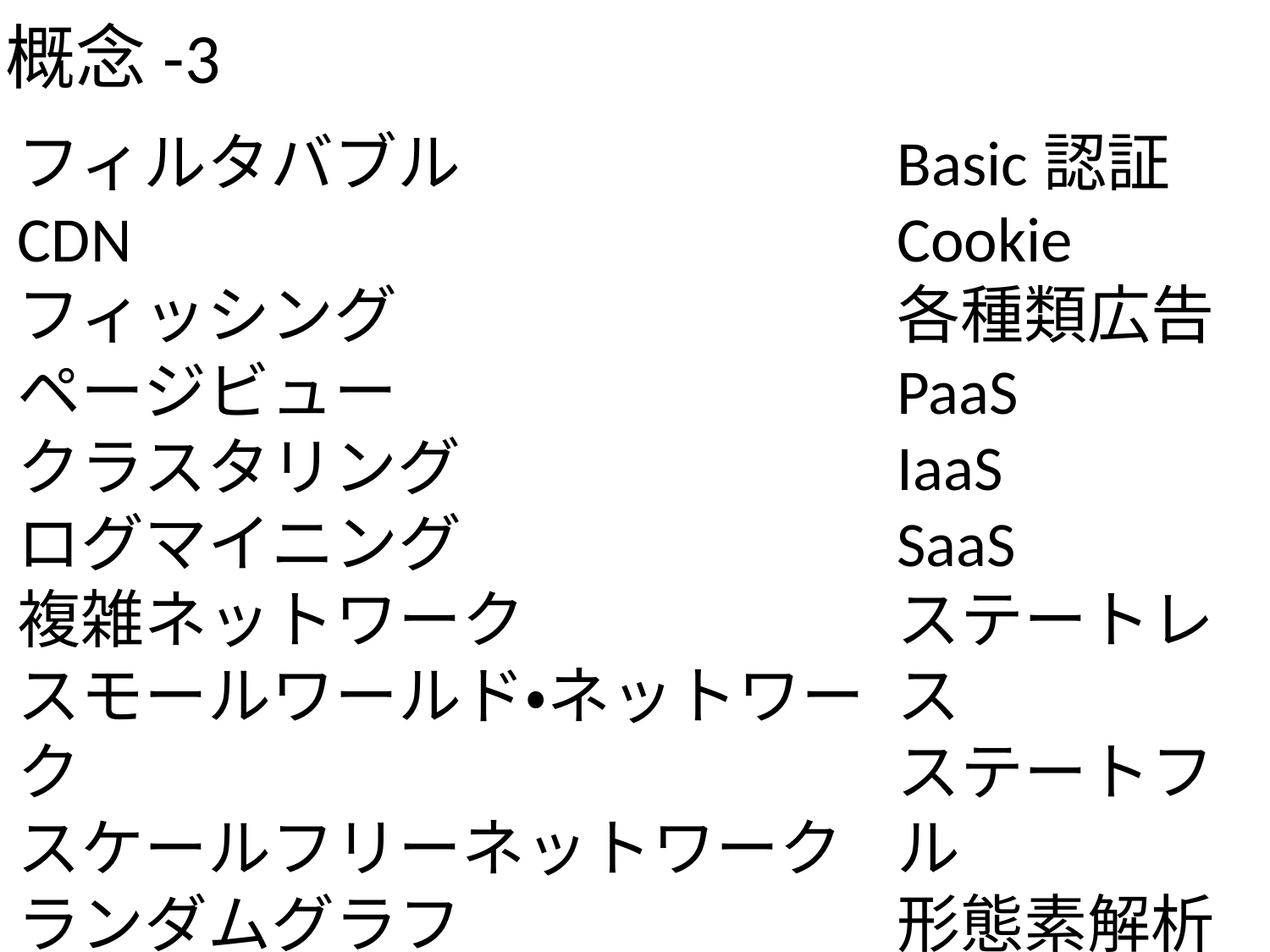

概念-3
フィルタバブル
CDN
フィッシング
ページビュー
クラスタリング
ログマイニング
複雑ネットワーク
スモールワールド・ネットワーク
スケールフリーネットワーク
ランダムグラフ
Basic認証
Cookie
各種類広告
PaaS
IaaS
SaaS
ステートレス
ステートフル
形態素解析